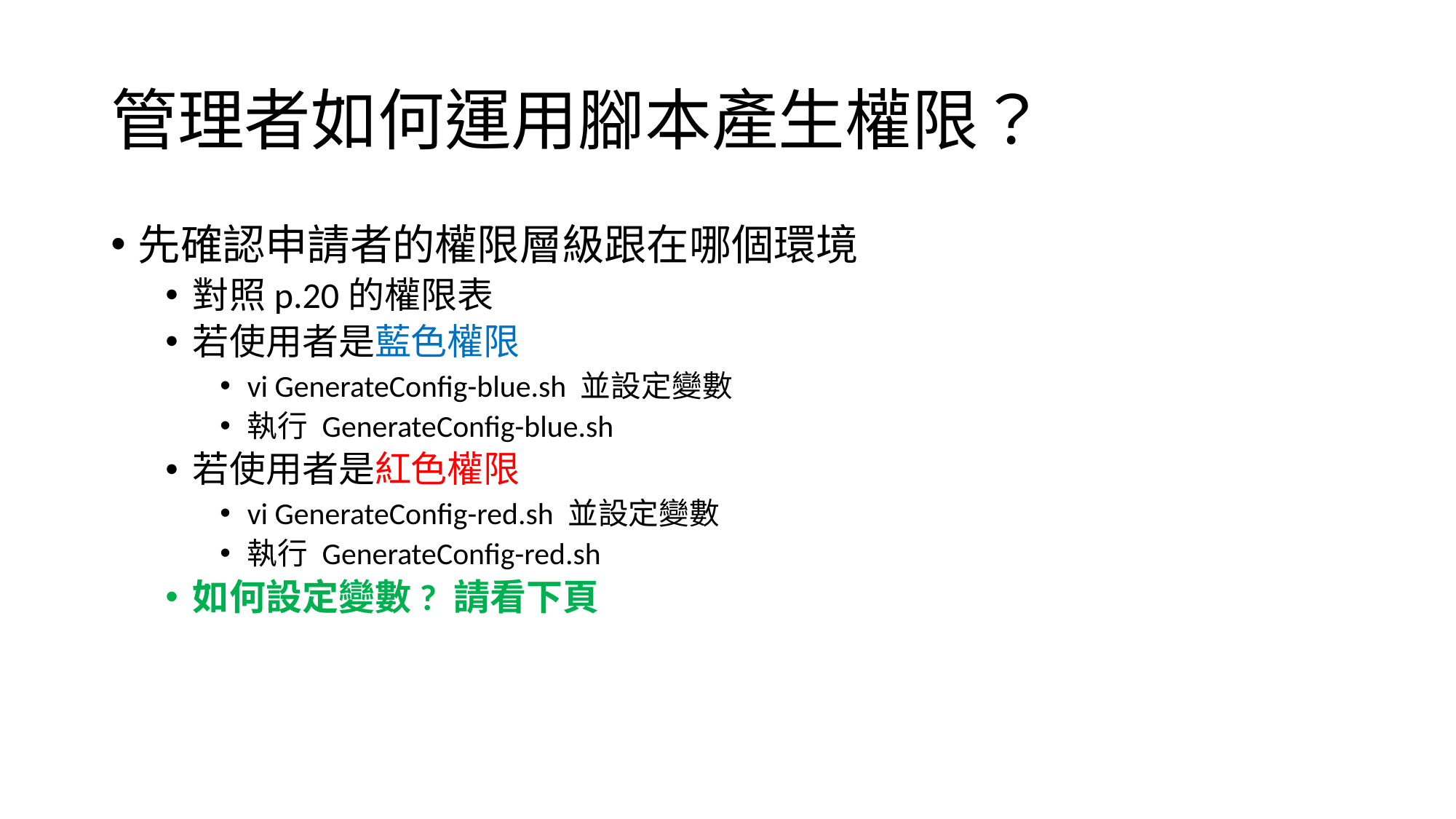

# 管理者如何運用腳本產生權限？
先確認申請者的權限層級跟在哪個環境
對照p.20的權限表
若使用者是藍色權限
vi GenerateConfig-blue.sh 並設定變數
執行 GenerateConfig-blue.sh
若使用者是紅色權限
vi GenerateConfig-red.sh 並設定變數
執行 GenerateConfig-red.sh
如何設定變數? 請看下頁